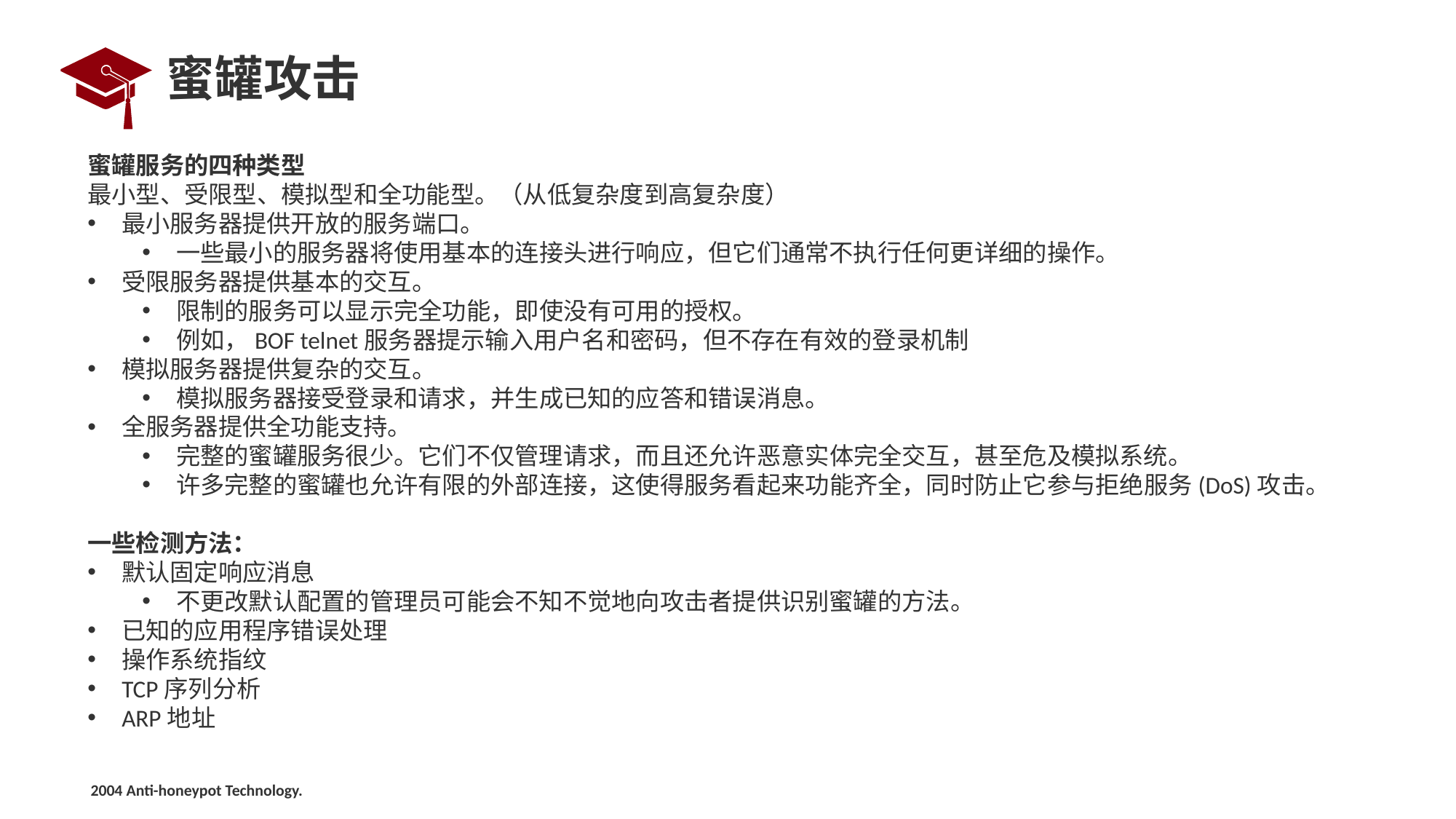

# 蜜罐攻击
蜜罐服务的四种类型
最小型、受限型、模拟型和全功能型。（从低复杂度到高复杂度）
最小服务器提供开放的服务端口。
一些最小的服务器将使用基本的连接头进行响应，但它们通常不执行任何更详细的操作。
受限服务器提供基本的交互。
限制的服务可以显示完全功能，即使没有可用的授权。
例如，BOF telnet服务器提示输入用户名和密码，但不存在有效的登录机制
模拟服务器提供复杂的交互。
模拟服务器接受登录和请求，并生成已知的应答和错误消息。
全服务器提供全功能支持。
完整的蜜罐服务很少。它们不仅管理请求，而且还允许恶意实体完全交互，甚至危及模拟系统。
许多完整的蜜罐也允许有限的外部连接，这使得服务看起来功能齐全，同时防止它参与拒绝服务(DoS)攻击。

一些检测方法：
默认固定响应消息
不更改默认配置的管理员可能会不知不觉地向攻击者提供识别蜜罐的方法。
已知的应用程序错误处理
操作系统指纹
TCP序列分析
ARP地址
2004 Anti-honeypot Technology.